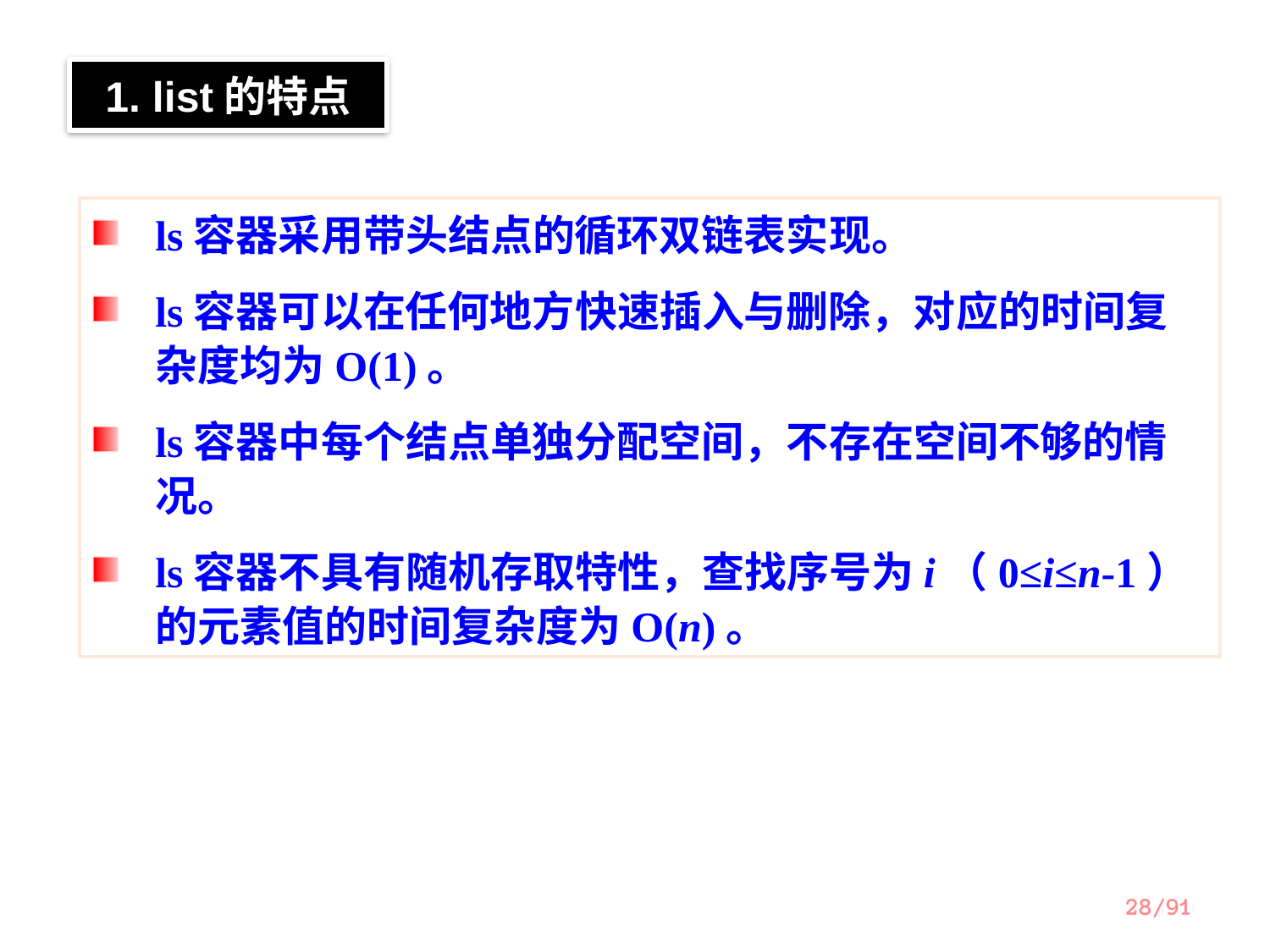

1. list的特点
ls容器采用带头结点的循环双链表实现。
ls容器可以在任何地方快速插入与删除，对应的时间复杂度均为O(1)。
ls容器中每个结点单独分配空间，不存在空间不够的情况。
ls容器不具有随机存取特性，查找序号为i（0≤i≤n-1）的元素值的时间复杂度为O(n)。
28/91